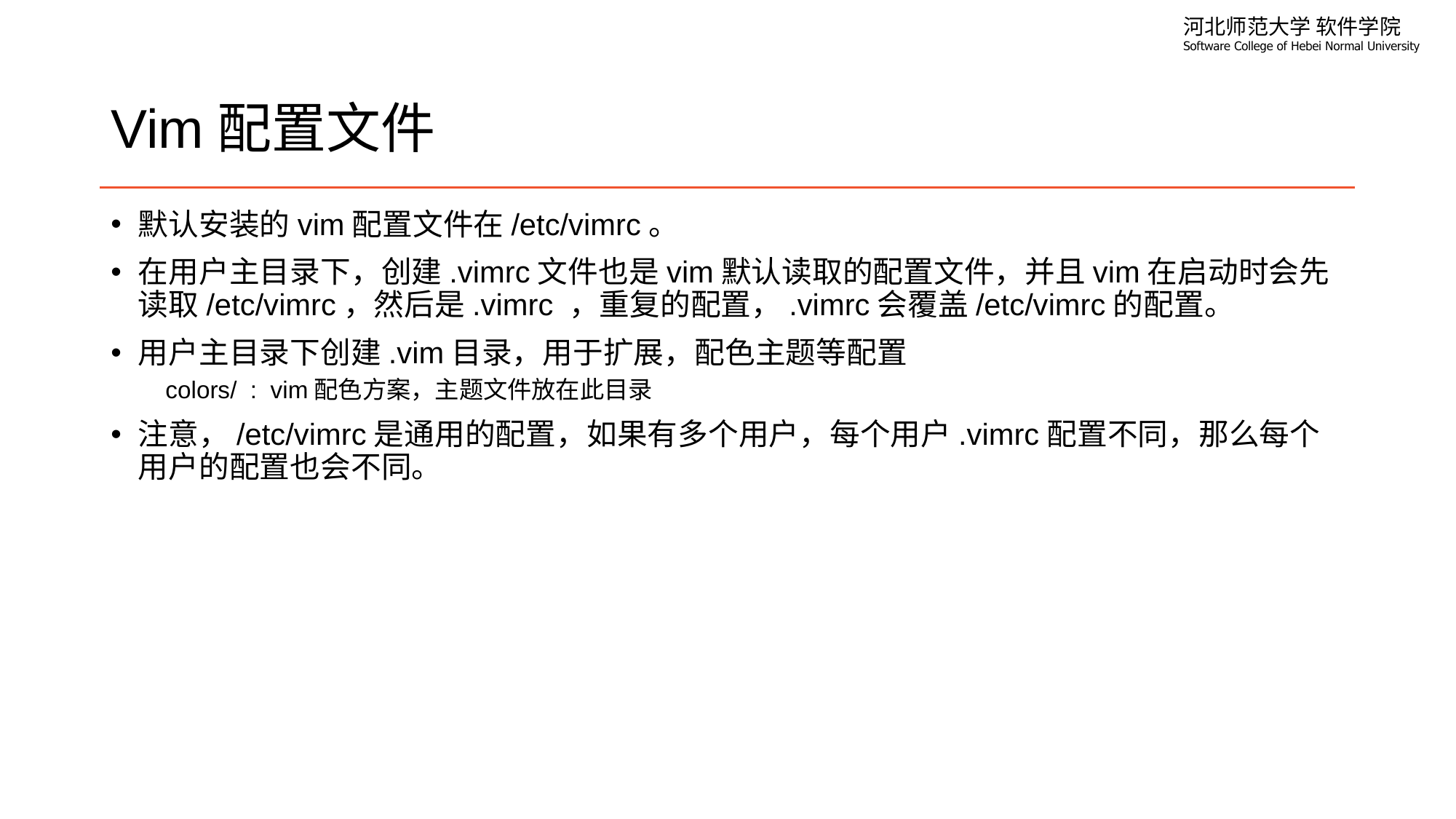

# Vim配置文件
默认安装的vim配置文件在/etc/vimrc。
在用户主目录下，创建.vimrc文件也是vim默认读取的配置文件，并且vim在启动时会先读取/etc/vimrc，然后是.vimrc ，重复的配置，.vimrc会覆盖/etc/vimrc的配置。
用户主目录下创建.vim目录，用于扩展，配色主题等配置
colors/  :  vim配色方案，主题文件放在此目录
注意，/etc/vimrc是通用的配置，如果有多个用户，每个用户.vimrc配置不同，那么每个用户的配置也会不同。